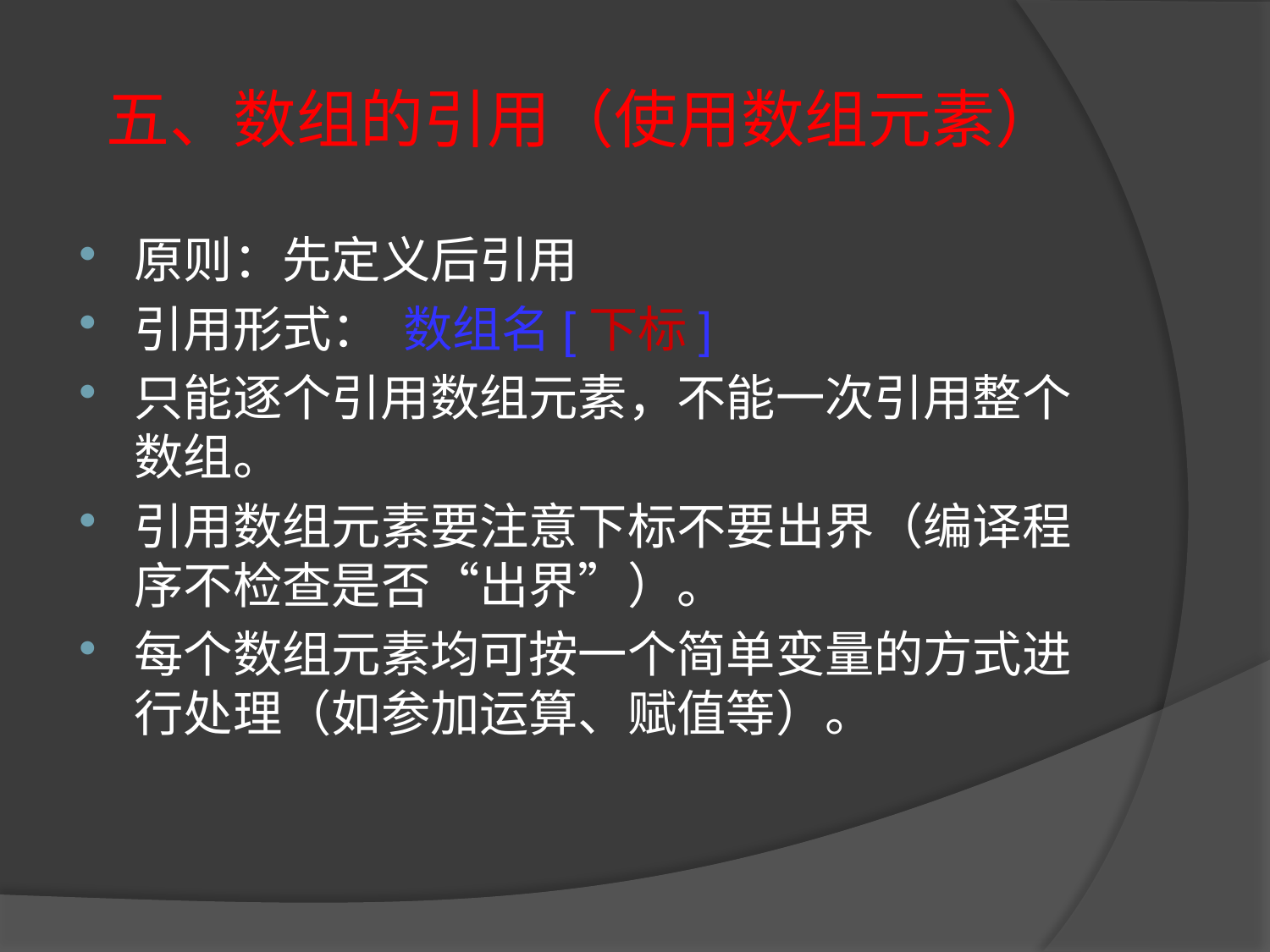

# 五、数组的引用（使用数组元素）
原则：先定义后引用
引用形式：  数组名[下标]
只能逐个引用数组元素，不能一次引用整个数组。
引用数组元素要注意下标不要出界（编译程序不检查是否“出界”）。
每个数组元素均可按一个简单变量的方式进行处理（如参加运算、赋值等）。